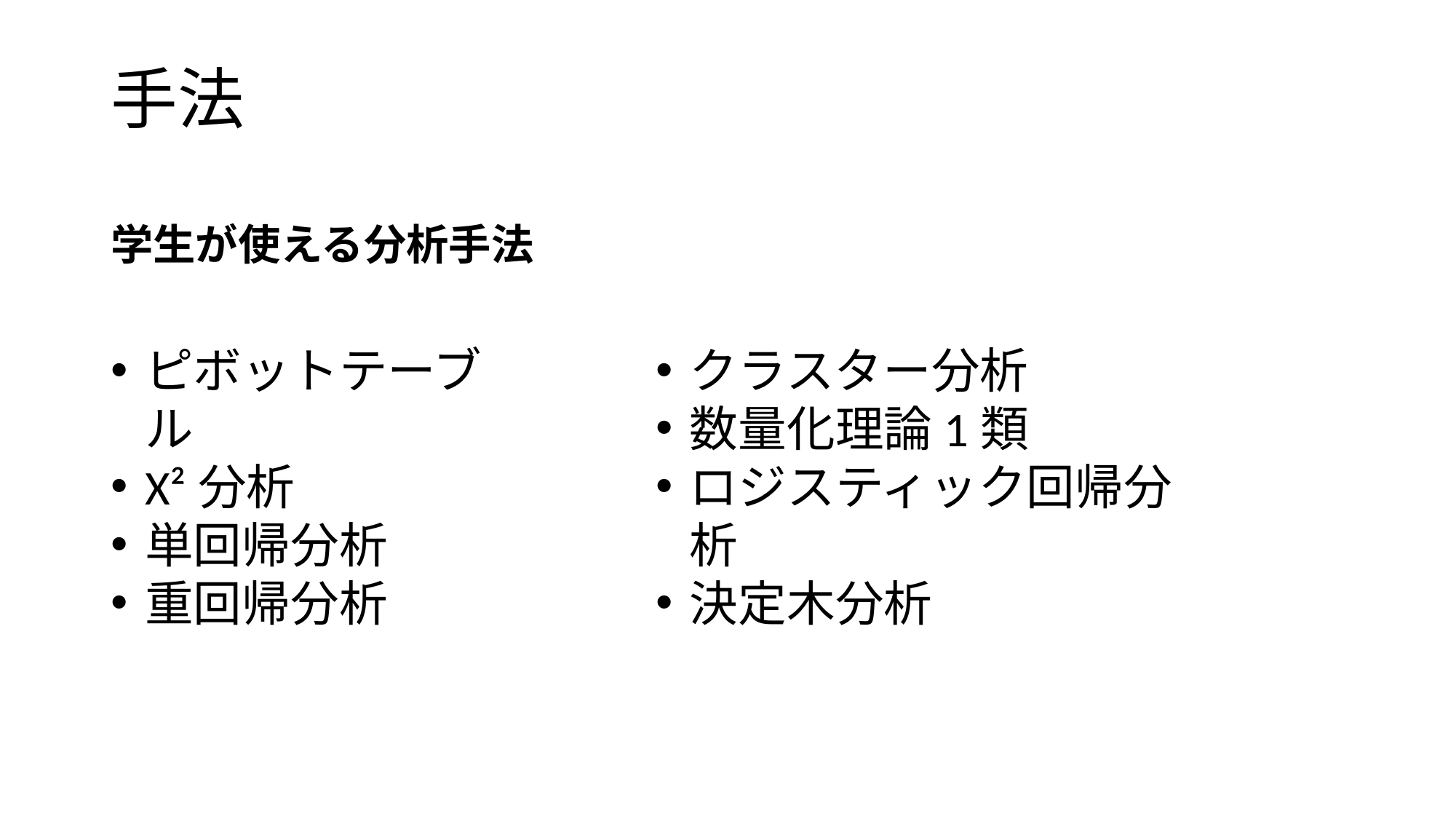

# 手法
学生が使える分析手法

クラスター分析
数量化理論1類
ロジスティック回帰分析
決定木分析
ピボットテーブル
Χ²分析
単回帰分析
重回帰分析